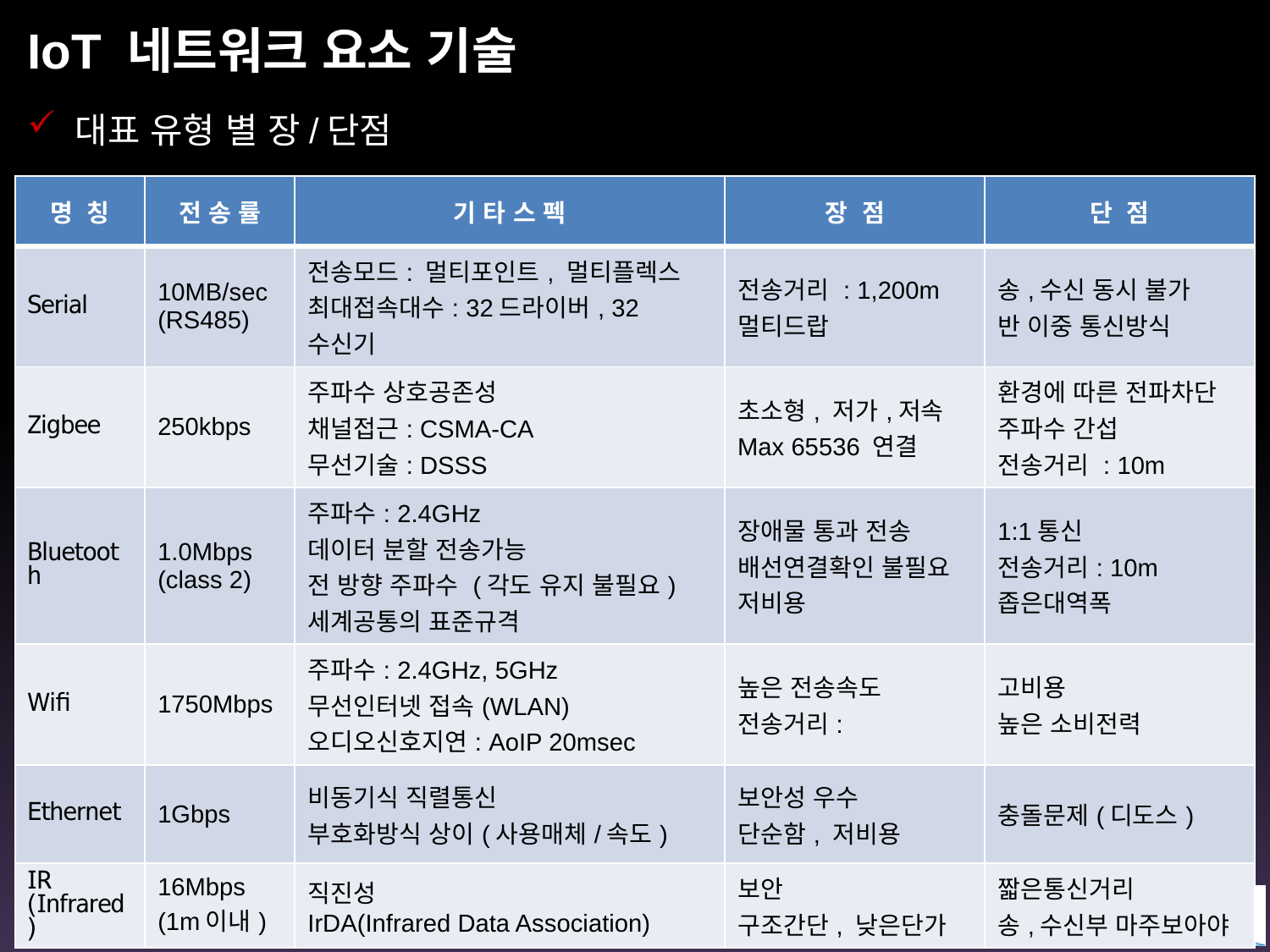

# IoT 네트워크 요소 기술
대표 유형 별 장/단점

| 명 칭 | 전 송 률 | 기 타 스 펙 | 장 점 | 단 점 |
| --- | --- | --- | --- | --- |
| Serial | 10MB/sec (RS485) | 전송모드: 멀티포인트, 멀티플렉스 최대접속대수: 32드라이버, 32수신기 | 전송거리 : 1,200m 멀티드랍 | 송,수신 동시 불가 반 이중 통신방식 |
| Zigbee | 250kbps | 주파수 상호공존성 채널접근: CSMA-CA 무선기술: DSSS | 초소형, 저가,저속 Max 65536 연결 | 환경에 따른 전파차단 주파수 간섭 전송거리 : 10m |
| Bluetooth | 1.0Mbps (class 2) | 주파수: 2.4GHz 데이터 분할 전송가능 전 방향 주파수 (각도 유지 불필요) 세계공통의 표준규격 | 장애물 통과 전송 배선연결확인 불필요 저비용 | 1:1통신 전송거리: 10m 좁은대역폭 |
| Wifi | 1750Mbps | 주파수: 2.4GHz, 5GHz 무선인터넷 접속(WLAN) 오디오신호지연: AoIP 20msec | 높은 전송속도 전송거리: | 고비용 높은 소비전력 |
| Ethernet | 1Gbps | 비동기식 직렬통신 부호화방식 상이(사용매체/속도) | 보안성 우수 단순함, 저비용 | 충돌문제(디도스) |
| IR (Infrared) | 16Mbps (1m이내) | 직진성 IrDA(Infrared Data Association) | 보안 구조간단, 낮은단가 | 짧은통신거리 송,수신부 마주보아야 |
4